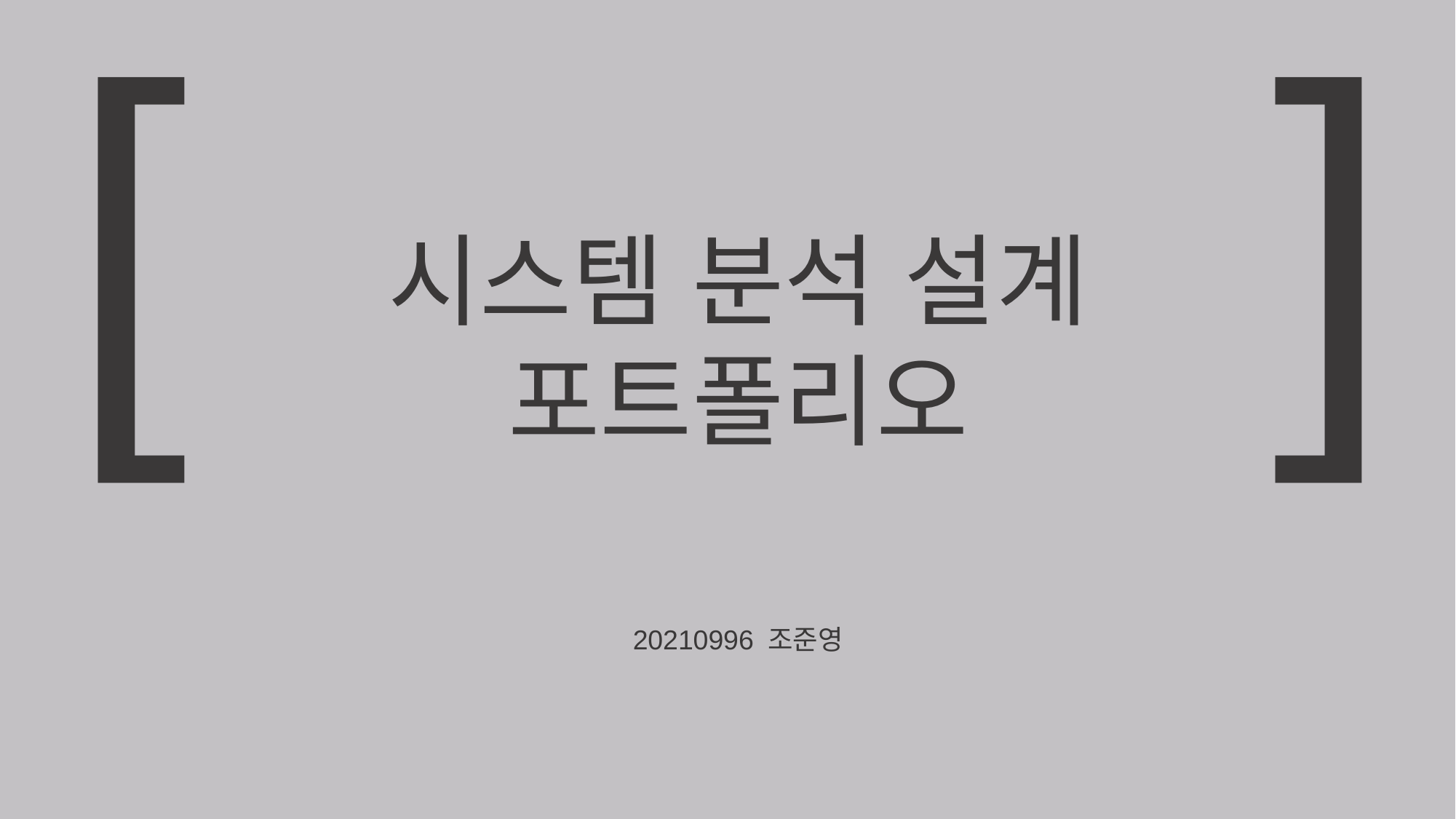

[         ]
시스템 분석 설계
포트폴리오
20210996 조준영